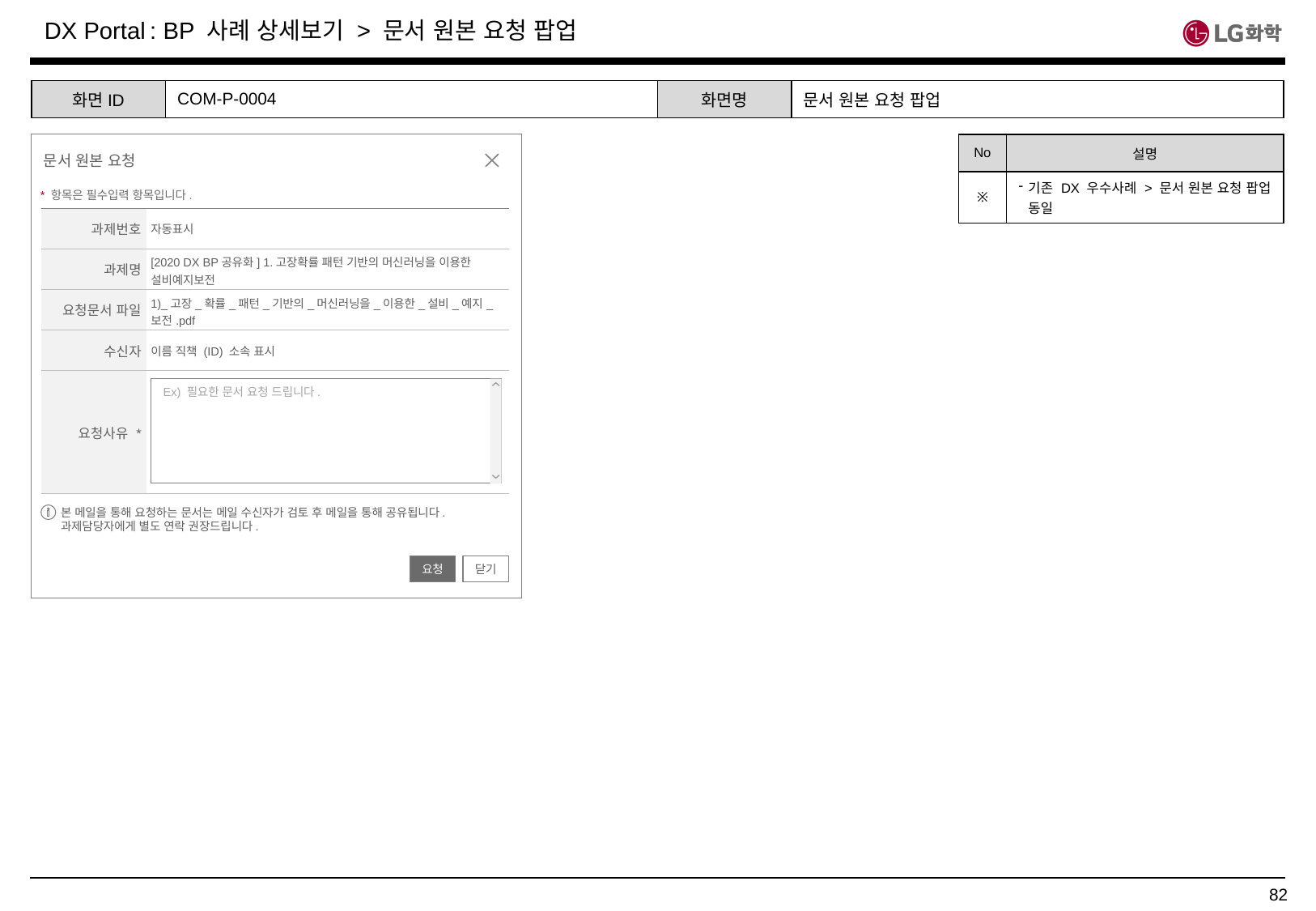

: BP 사례 상세보기 > 문서 원본 요청 팝업
| 화면ID | COM-P-0004 | 화면명 | 문서 원본 요청 팝업 |
| --- | --- | --- | --- |

문서 원본 요청

| No | 설명 |
| --- | --- |
| ※ | 기존 DX 우수사례 > 문서 원본 요청 팝업 동일 |
* 항목은 필수입력 항목입니다.
| 과제번호 | 자동표시 |
| --- | --- |
| 과제명 | [2020 DX BP공유화] 1.고장확률 패턴 기반의 머신러닝을 이용한 설비예지보전 |
| 요청문서 파일 | 1)\_고장\_확률\_패턴\_기반의\_머신러닝을\_이용한\_설비\_예지\_보전.pdf |
| 수신자 | 이름 직책 (ID) 소속 표시 |
| 요청사유 \* |  |

Ex) 필요한 문서 요청 드립니다.

본 메일을 통해 요청하는 문서는 메일 수신자가 검토 후 메일을 통해 공유됩니다.
과제담당자에게 별도 연락 권장드립니다.

요청
닫기